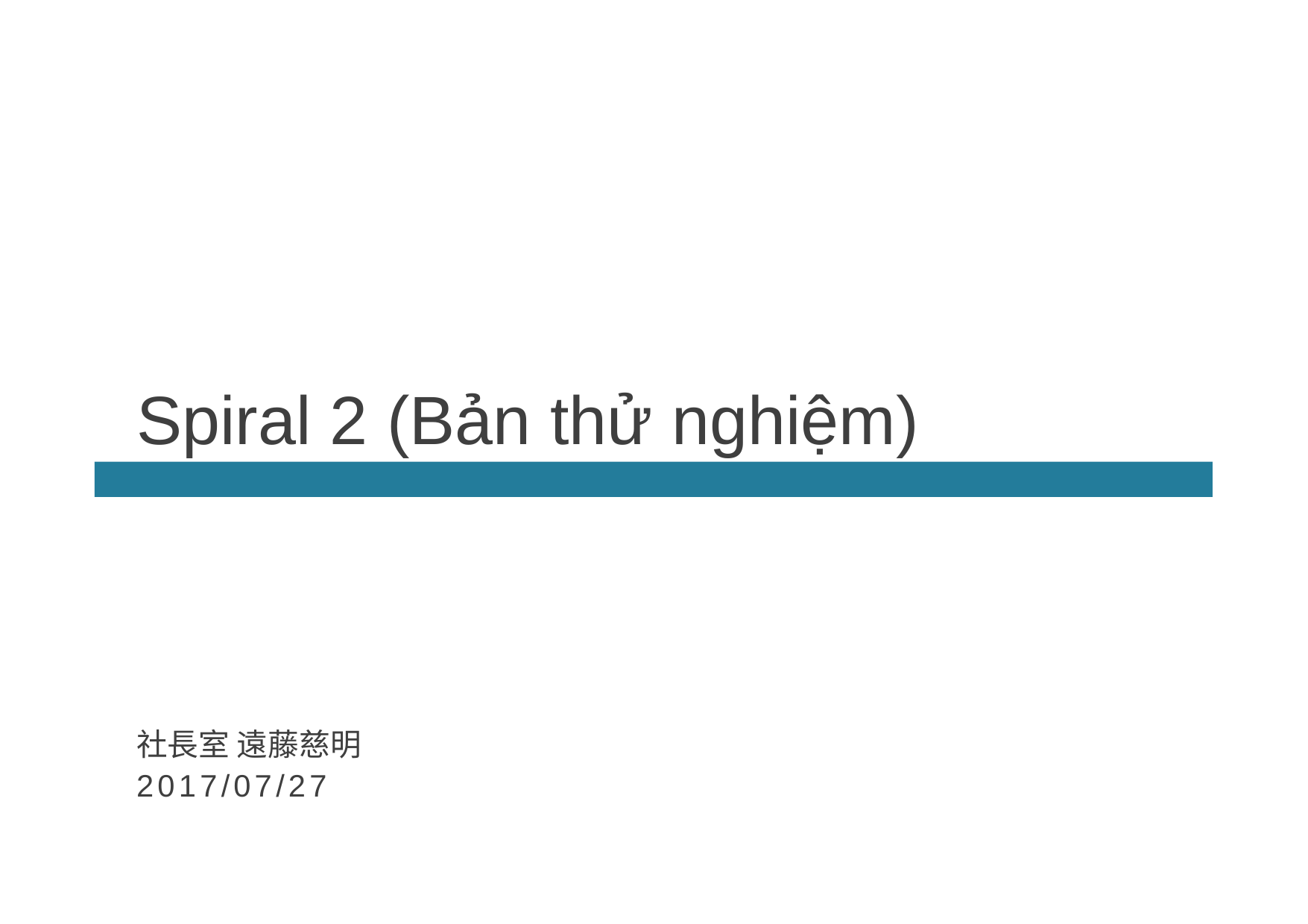

# Spiral 2 (Bản thử nghiệm)

社長室 遠藤慈明 2017/07/27